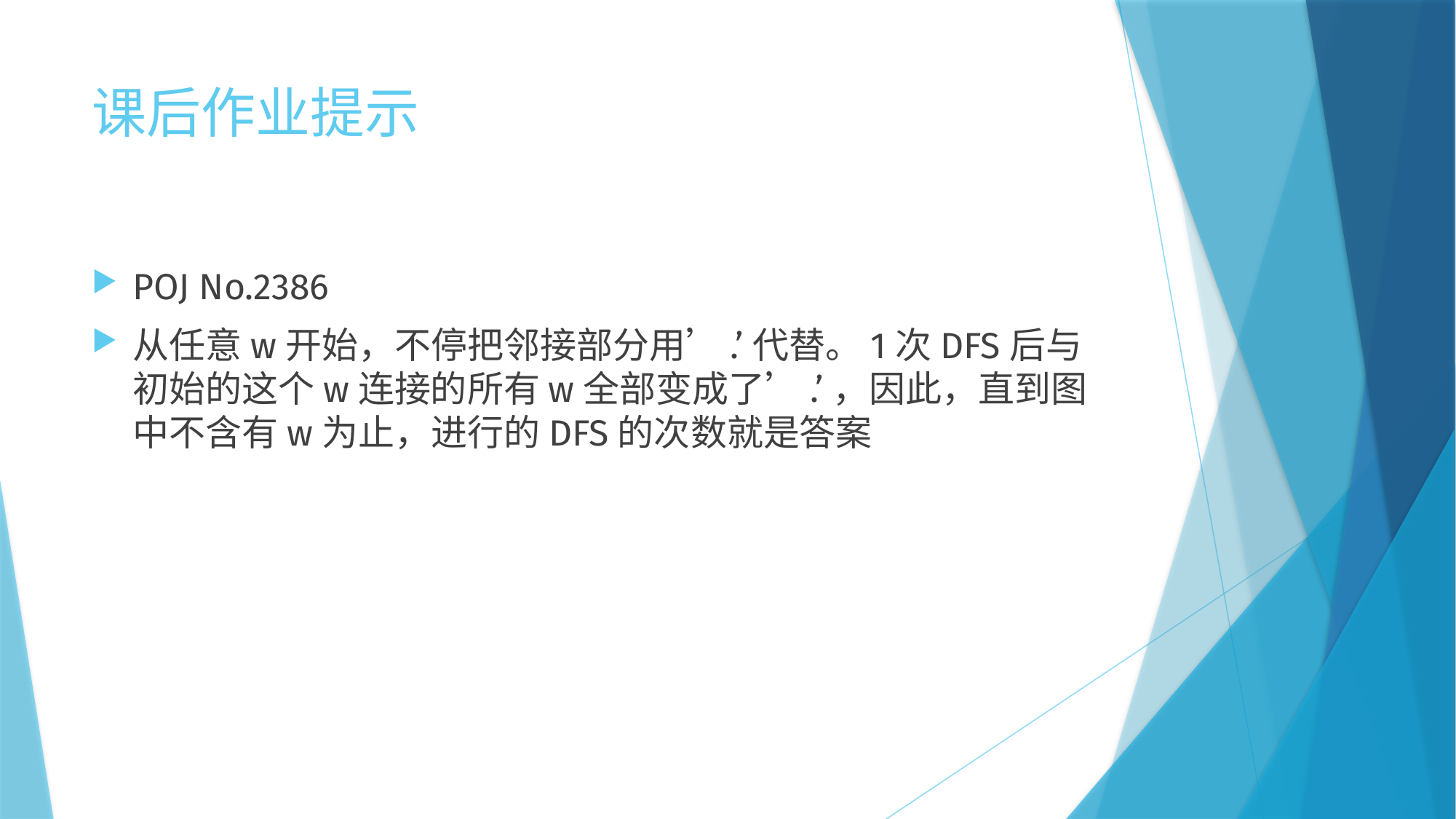

# 课后作业提示
POJ No.2386
从任意w开始，不停把邻接部分用’.’代替。1次DFS后与初始的这个w连接的所有w全部变成了’.’，因此，直到图中不含有w为止，进行的DFS的次数就是答案